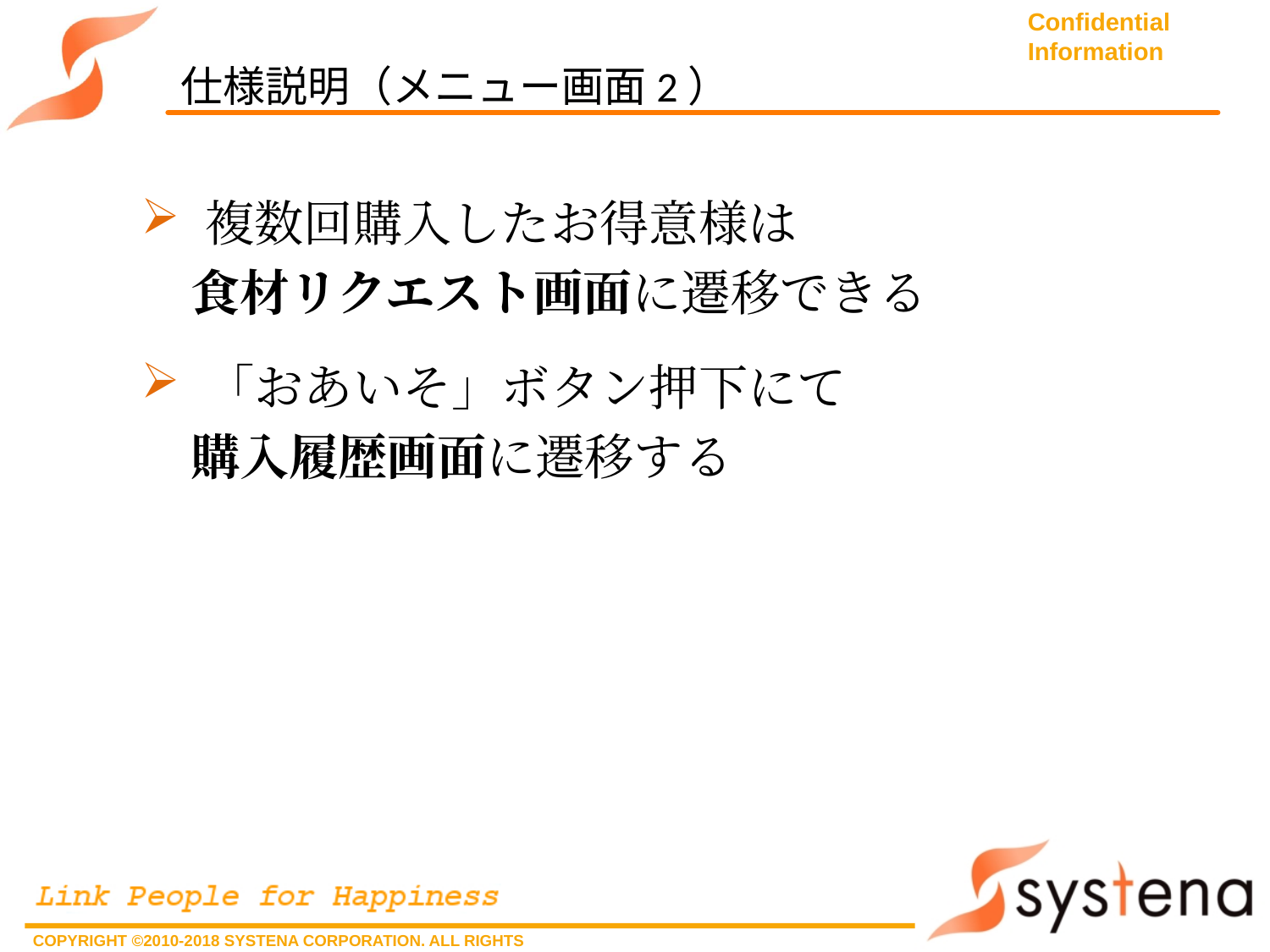

# 仕様説明（メニュー画面2）
 複数回購入したお得意様は
　食材リクエスト画面に遷移できる

 「おあいそ」ボタン押下にて
　購入履歴画面に遷移する